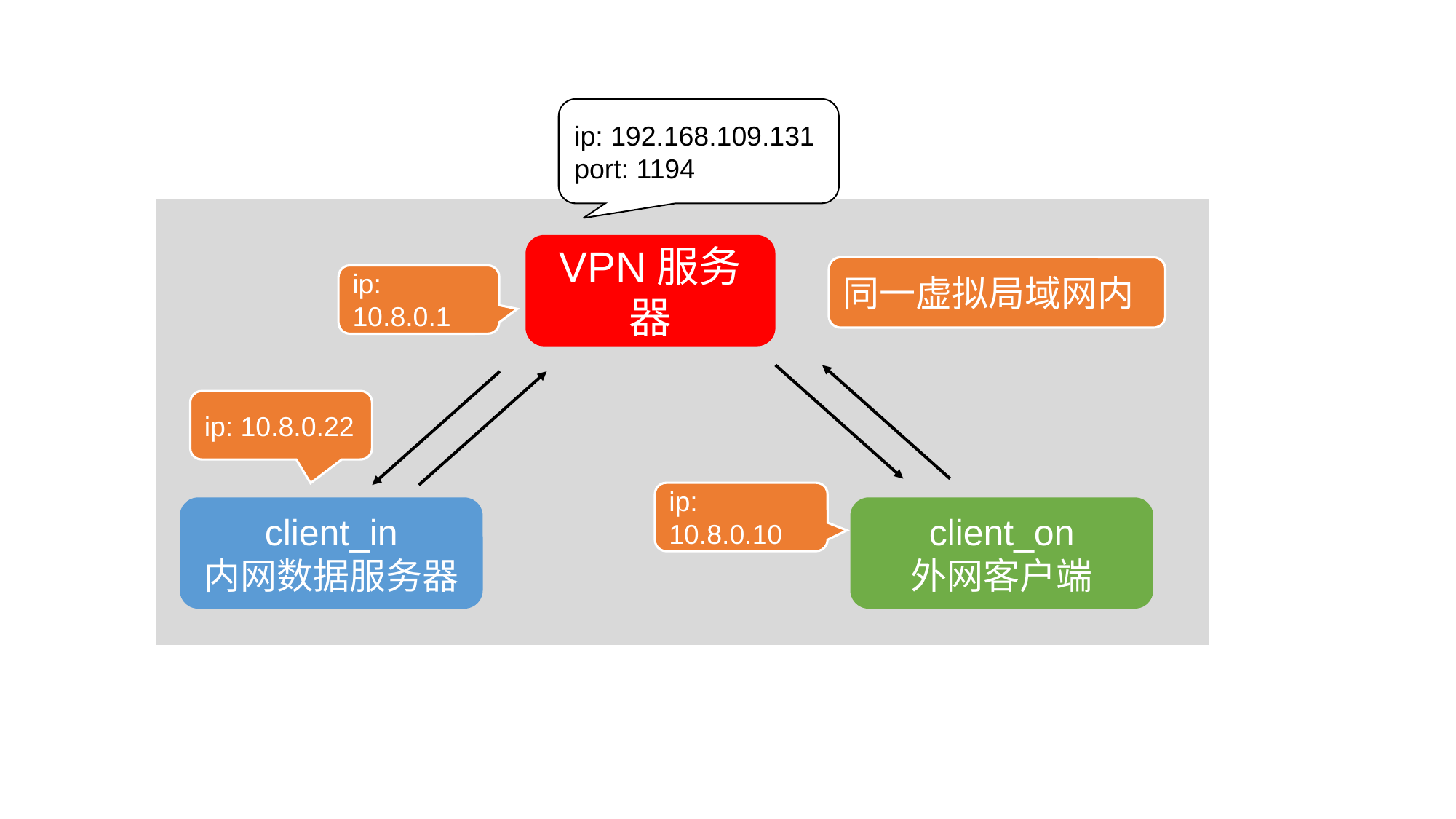

ip: 192.168.109.131
port: 1194

VPN服务器
同一虚拟局域网内
ip: 10.8.0.1
ip: 10.8.0.22
ip: 10.8.0.10
client_in
内网数据服务器
client_on
外网客户端